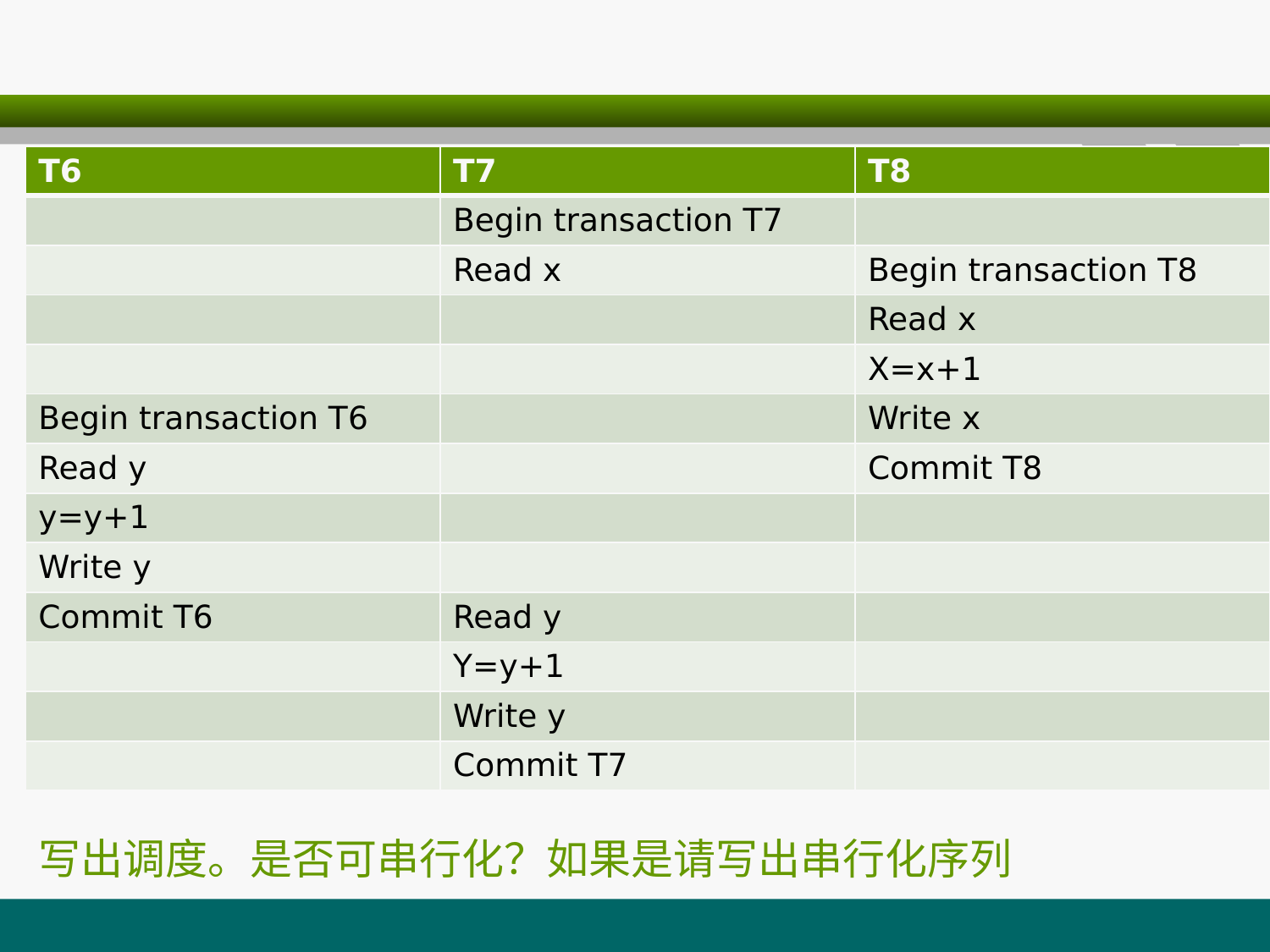

#
| T6 | T7 | T8 |
| --- | --- | --- |
|  | Begin transaction T7 |  |
|  | Read x | Begin transaction T8 |
|  |  | Read x |
|  |  | X=x+1 |
| Begin transaction T6 |  | Write x |
| Read y |  | Commit T8 |
| y=y+1 |  |  |
| Write y |  |  |
| Commit T6 | Read y |  |
|  | Y=y+1 |  |
|  | Write y |  |
|  | Commit T7 |  |
写出调度。是否可串行化？如果是请写出串行化序列